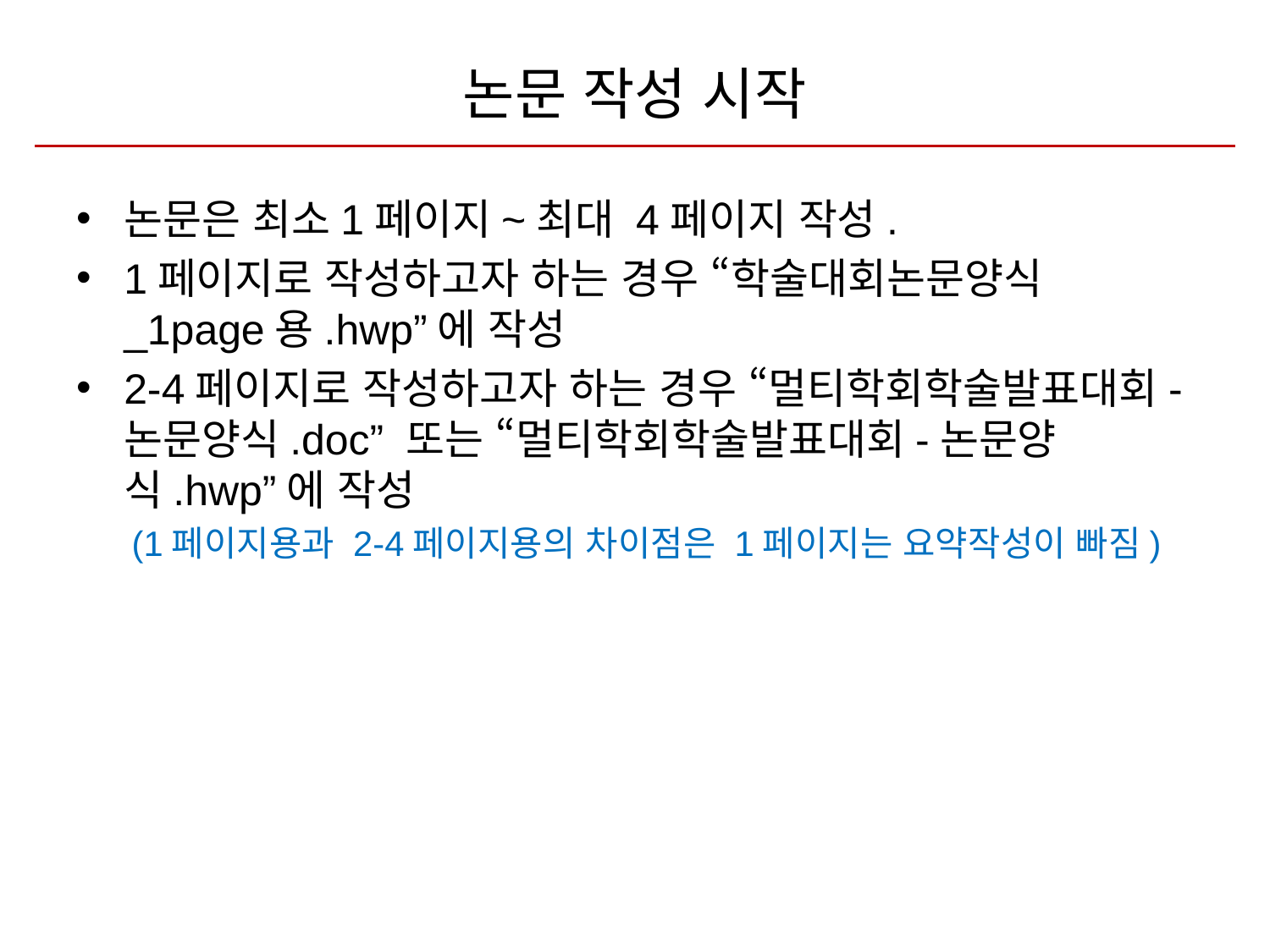

# 논문 작성 시작
논문은 최소1페이지~최대 4페이지 작성.
1페이지로 작성하고자 하는 경우 “학술대회논문양식_1page용.hwp”에 작성
2-4페이지로 작성하고자 하는 경우 “멀티학회학술발표대회-논문양식.doc” 또는 “멀티학회학술발표대회-논문양식.hwp”에 작성
(1페이지용과 2-4페이지용의 차이점은 1페이지는 요약작성이 빠짐)